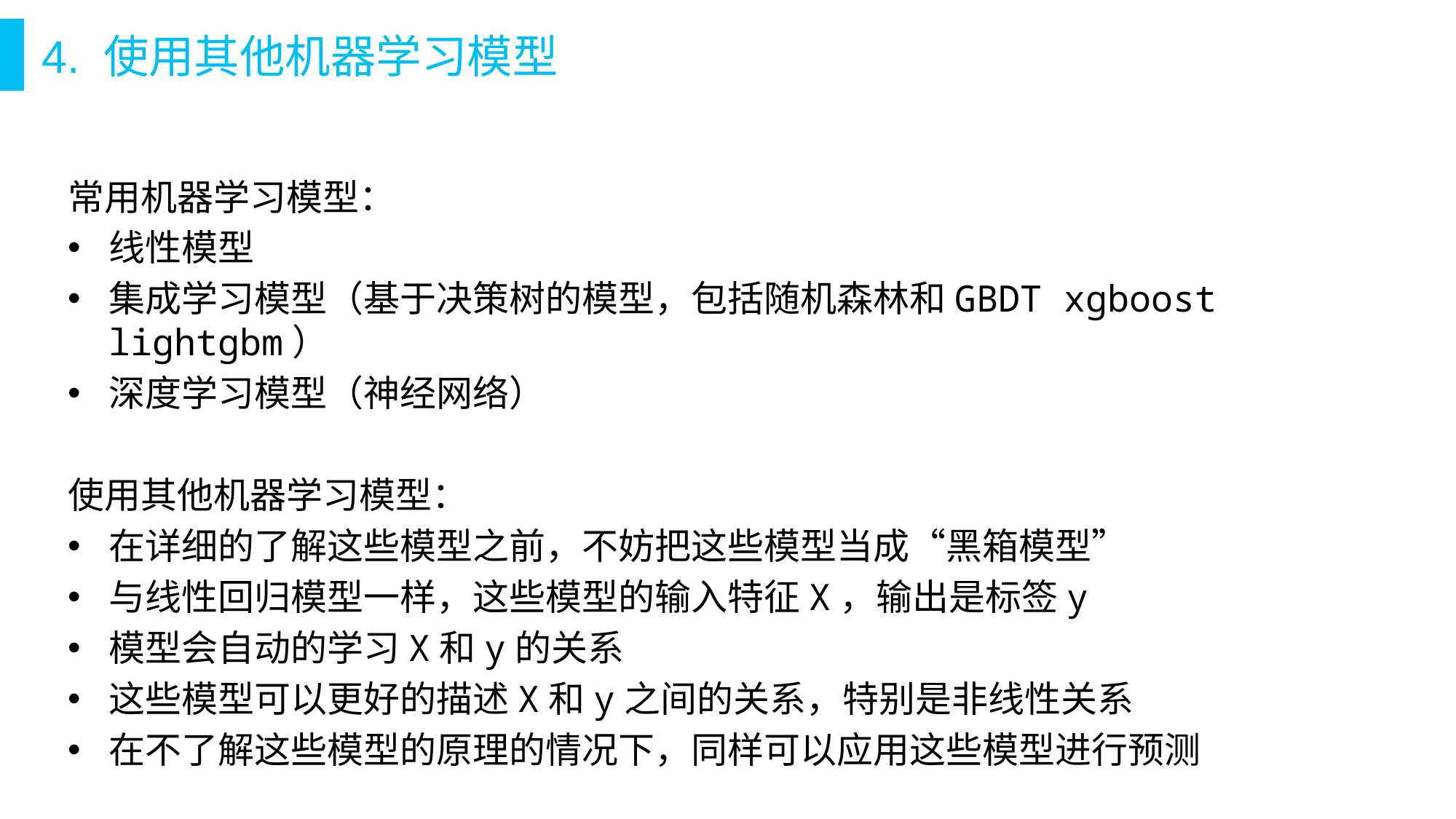

# 4. 使用其他机器学习模型
常用机器学习模型：
线性模型
集成学习模型（基于决策树的模型，包括随机森林和GBDT xgboost lightgbm）
深度学习模型（神经网络）

使用其他机器学习模型：
在详细的了解这些模型之前，不妨把这些模型当成“黑箱模型”
与线性回归模型一样，这些模型的输入特征X，输出是标签y
模型会自动的学习X和y的关系
这些模型可以更好的描述X和y之间的关系，特别是非线性关系
在不了解这些模型的原理的情况下，同样可以应用这些模型进行预测